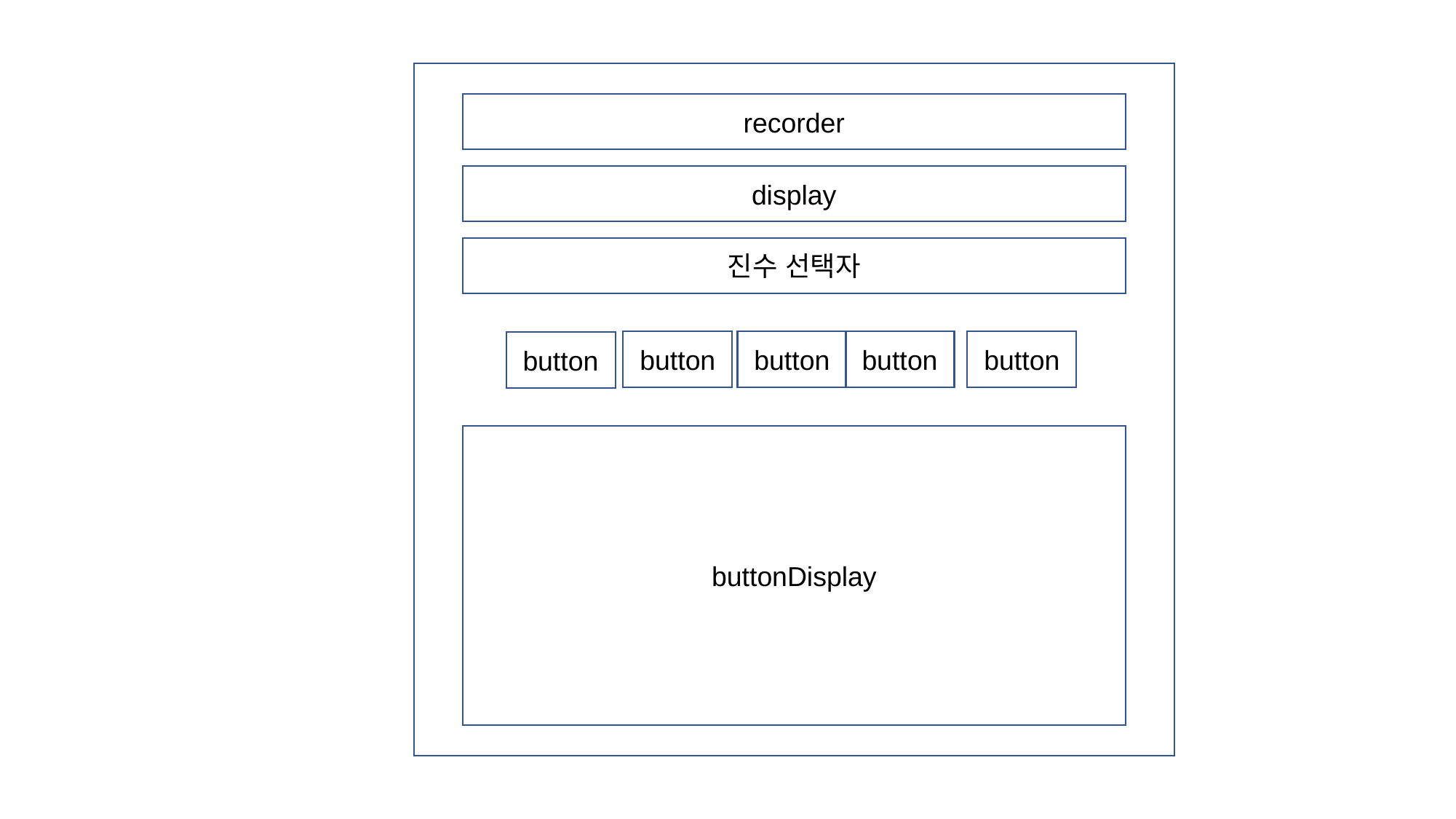

recorder
display
진수 선택자
button
button
button
button
button
buttonDisplay